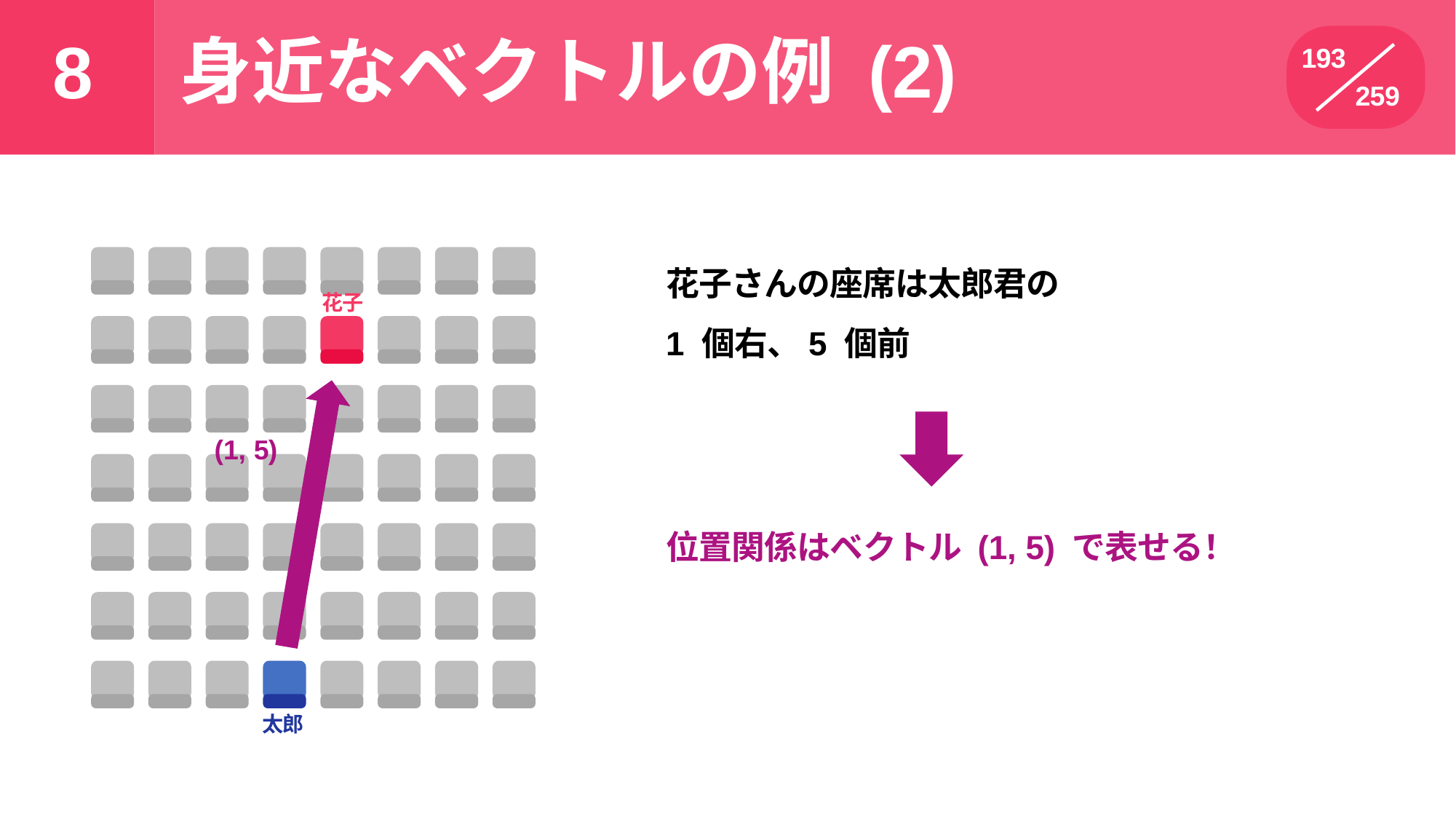

身近なベクトルの例 (2)
# 8
193
259
花子さんの座席は太郎君の
1 個右、5 個前

花子

(1, 5)

位置関係はベクトル (1, 5) で表せる！

太郎